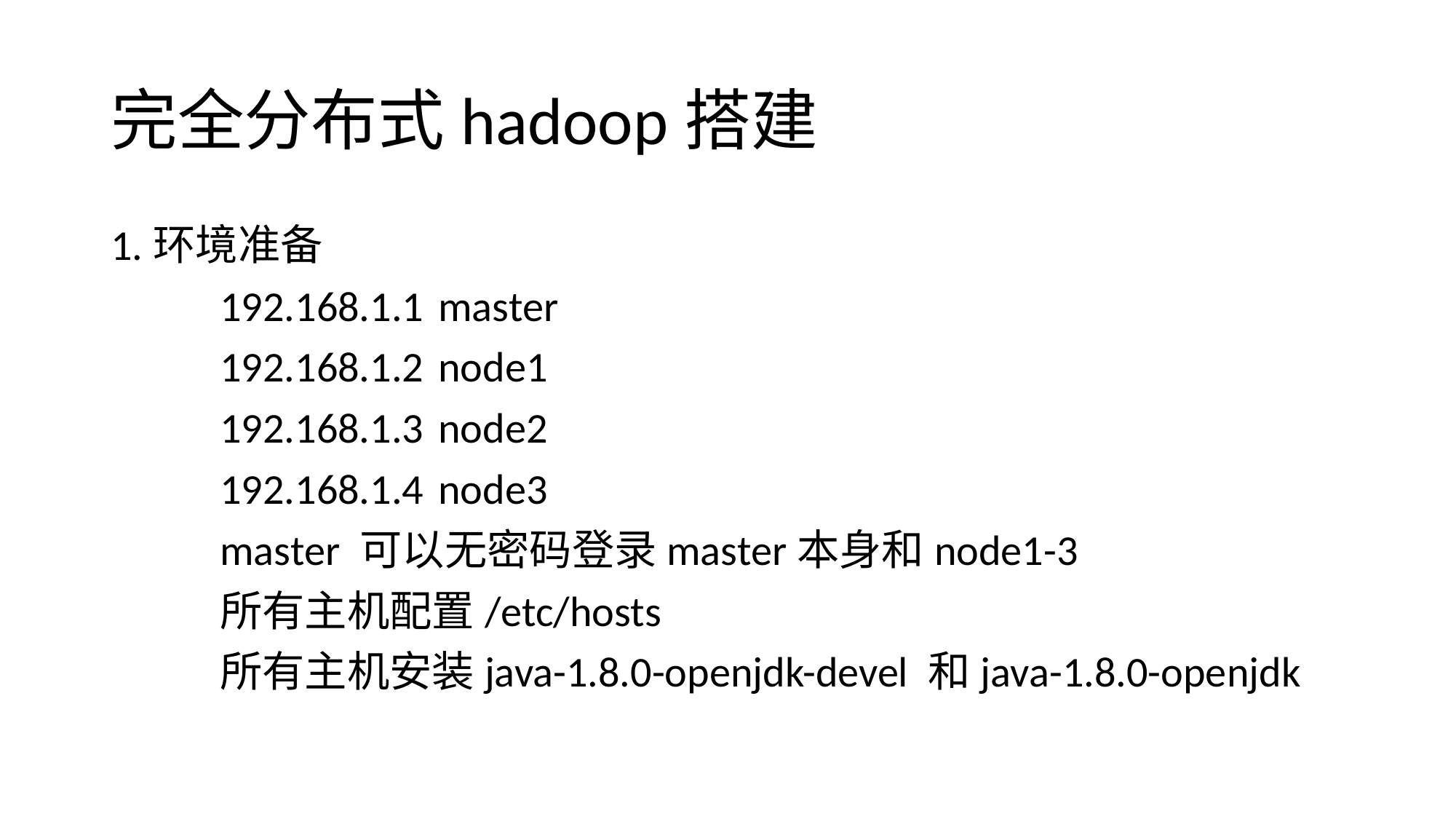

# 完全分布式hadoop搭建
1.环境准备
	192.168.1.1	master
	192.168.1.2	node1
	192.168.1.3	node2
	192.168.1.4	node3
	master 可以无密码登录master本身和node1-3
	所有主机配置/etc/hosts
	所有主机安装java-1.8.0-openjdk-devel 和java-1.8.0-openjdk